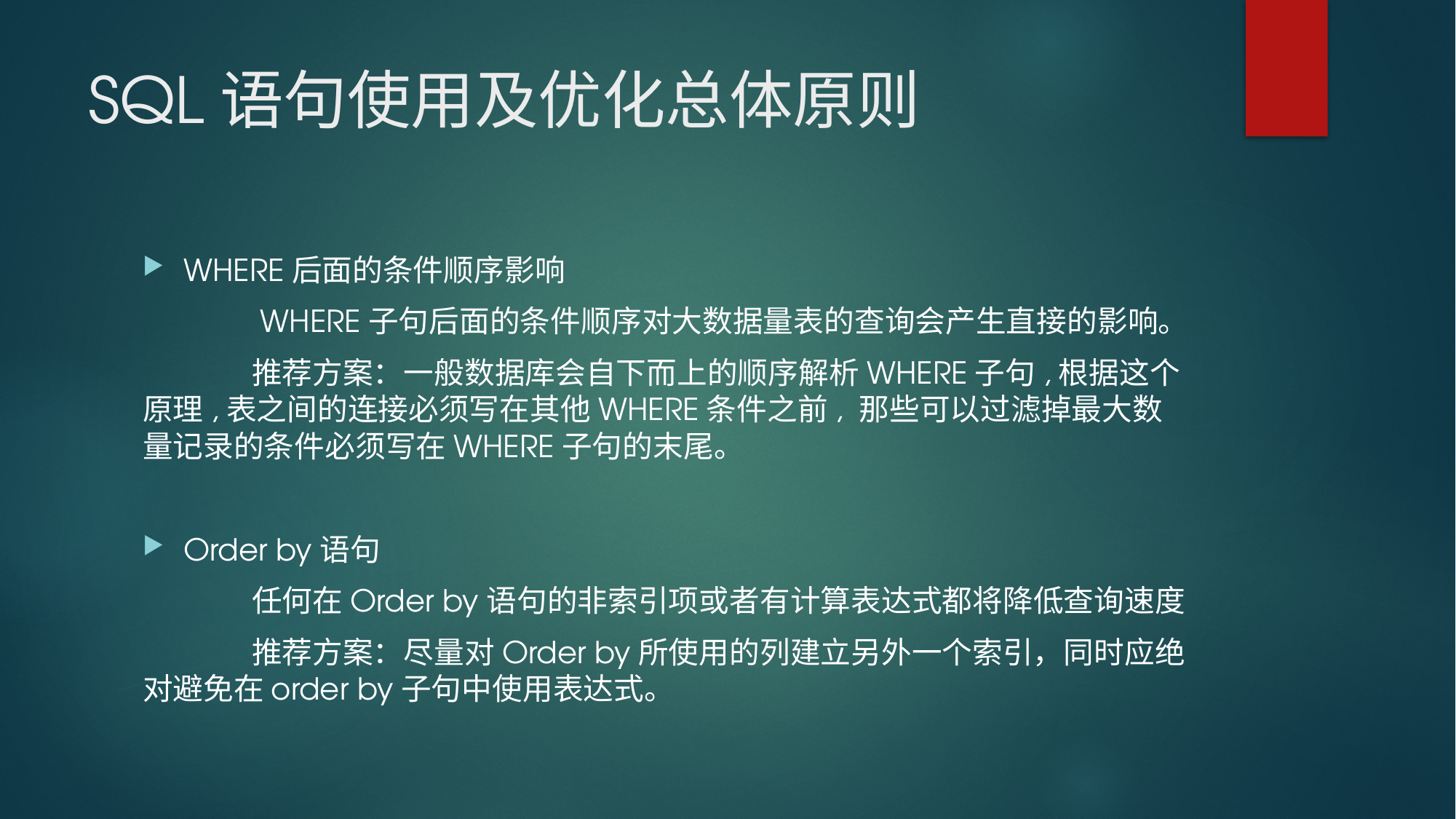

# SQL语句使用及优化总体原则
WHERE后面的条件顺序影响
	 WHERE子句后面的条件顺序对大数据量表的查询会产生直接的影响。
	推荐方案：一般数据库会自下而上的顺序解析WHERE子句,根据这个原理,表之间的连接必须写在其他WHERE条件之前, 那些可以过滤掉最大数量记录的条件必须写在WHERE子句的末尾。

Order by语句
	任何在Order by语句的非索引项或者有计算表达式都将降低查询速度
	推荐方案：尽量对Order by所使用的列建立另外一个索引，同时应绝对避免在order by子句中使用表达式。